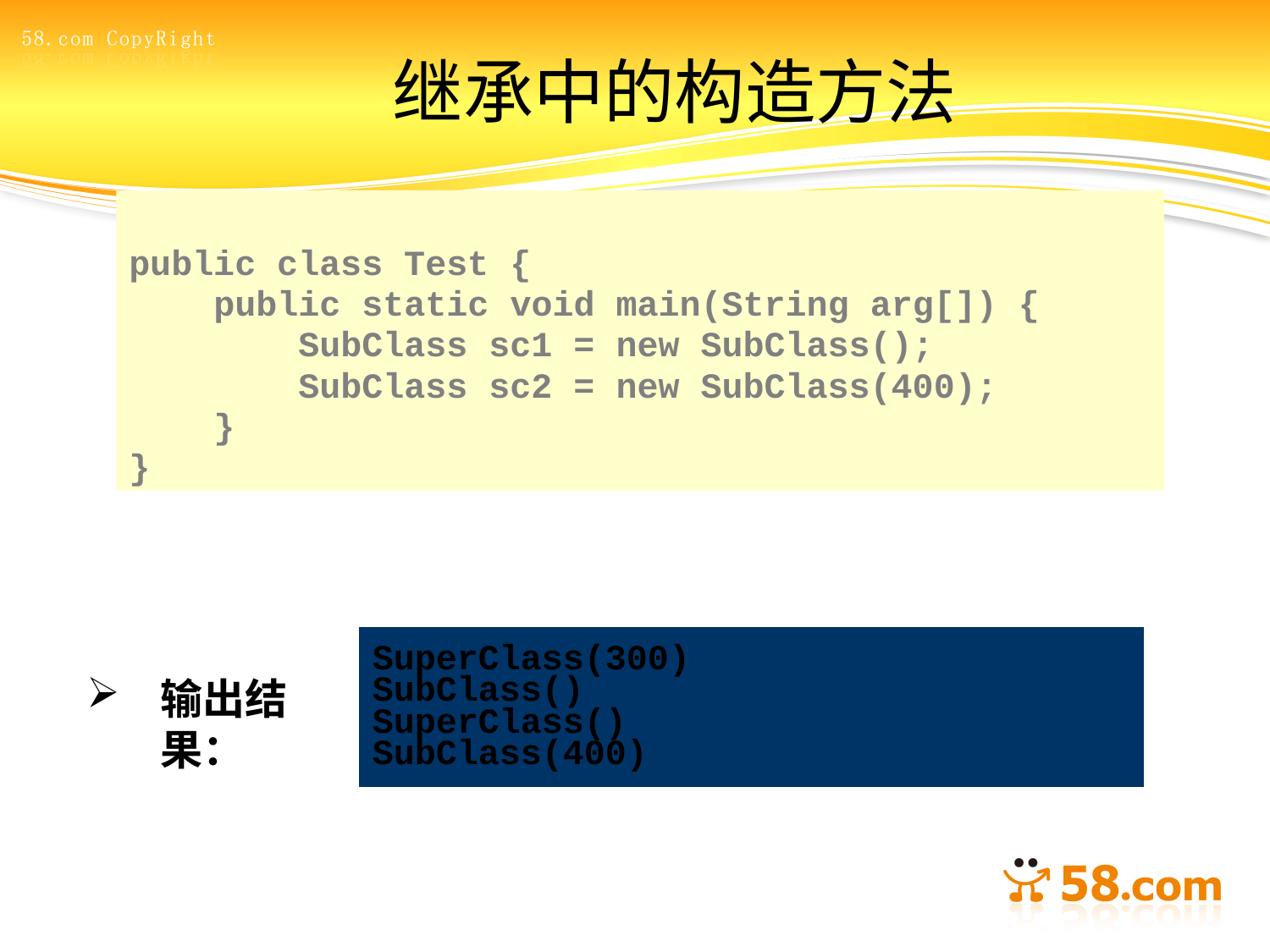

# 继承中的构造方法

public class Test {
    public static void main(String arg[]) {
        SubClass sc1 = new SubClass();
        SubClass sc2 = new SubClass(400);
    }
}
SuperClass(300)
SubClass()
SuperClass()
SubClass(400)
输出结果：